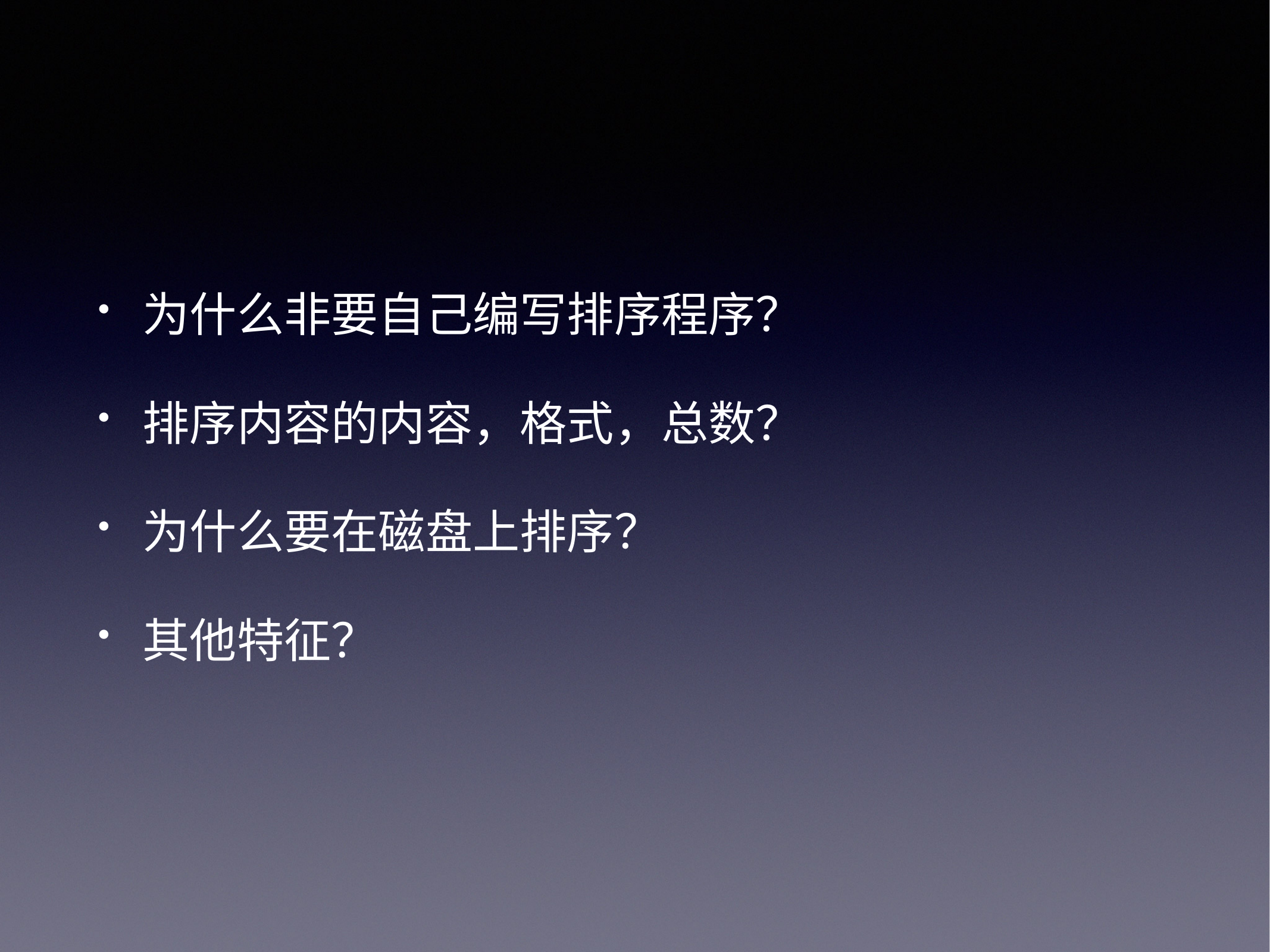

为什么非要自己编写排序程序？
排序内容的内容，格式，总数？
为什么要在磁盘上排序？
其他特征？